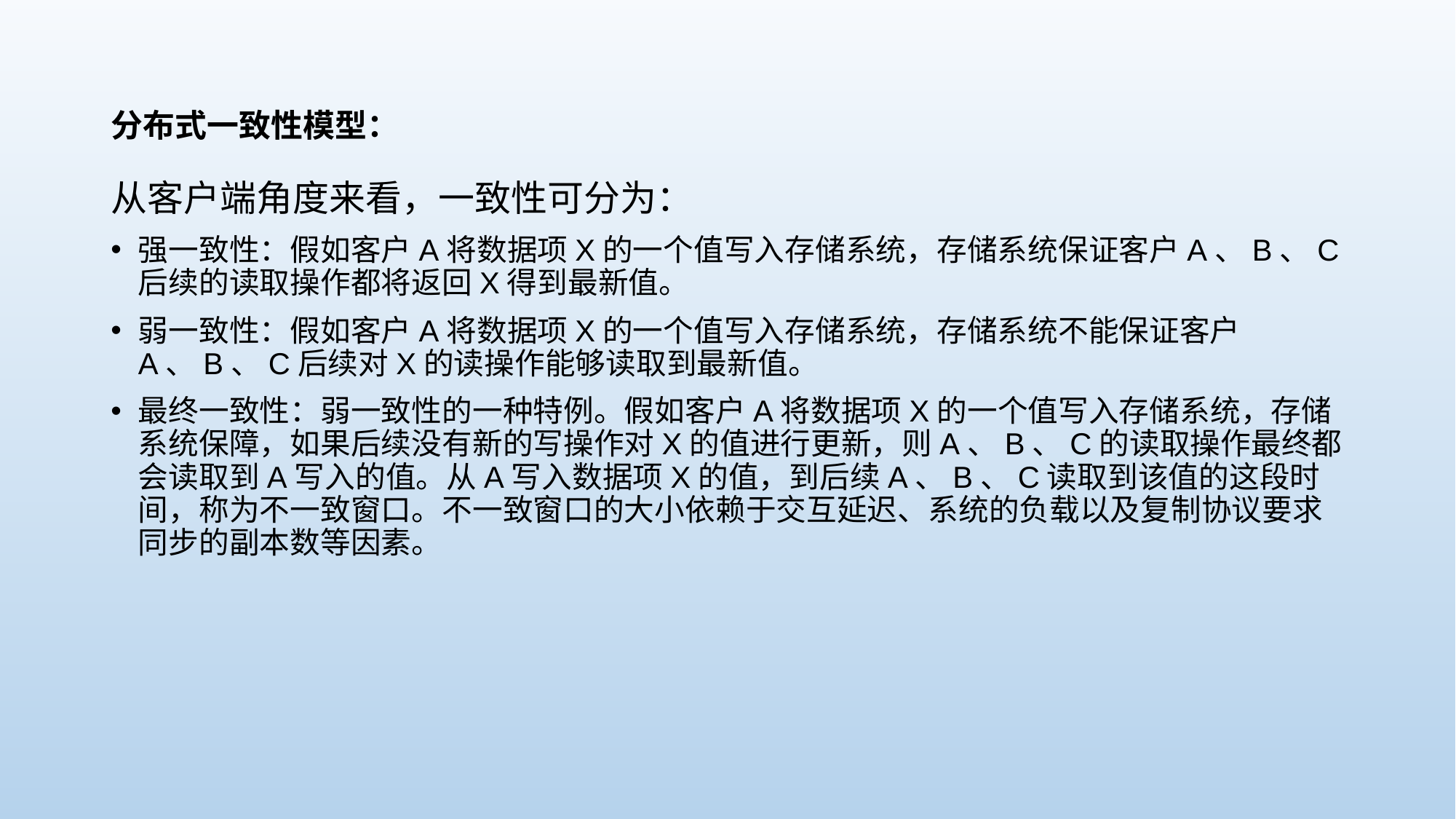

# 分布式一致性模型：
从客户端角度来看，一致性可分为：
强一致性：假如客户A将数据项X的一个值写入存储系统，存储系统保证客户A、B、C后续的读取操作都将返回X得到最新值。
弱一致性：假如客户A将数据项X的一个值写入存储系统，存储系统不能保证客户A、B、C后续对X的读操作能够读取到最新值。
最终一致性：弱一致性的一种特例。假如客户A将数据项X的一个值写入存储系统，存储系统保障，如果后续没有新的写操作对X的值进行更新，则A、B、C的读取操作最终都会读取到A写入的值。从A写入数据项X的值，到后续A、B、C读取到该值的这段时间，称为不一致窗口。不一致窗口的大小依赖于交互延迟、系统的负载以及复制协议要求同步的副本数等因素。